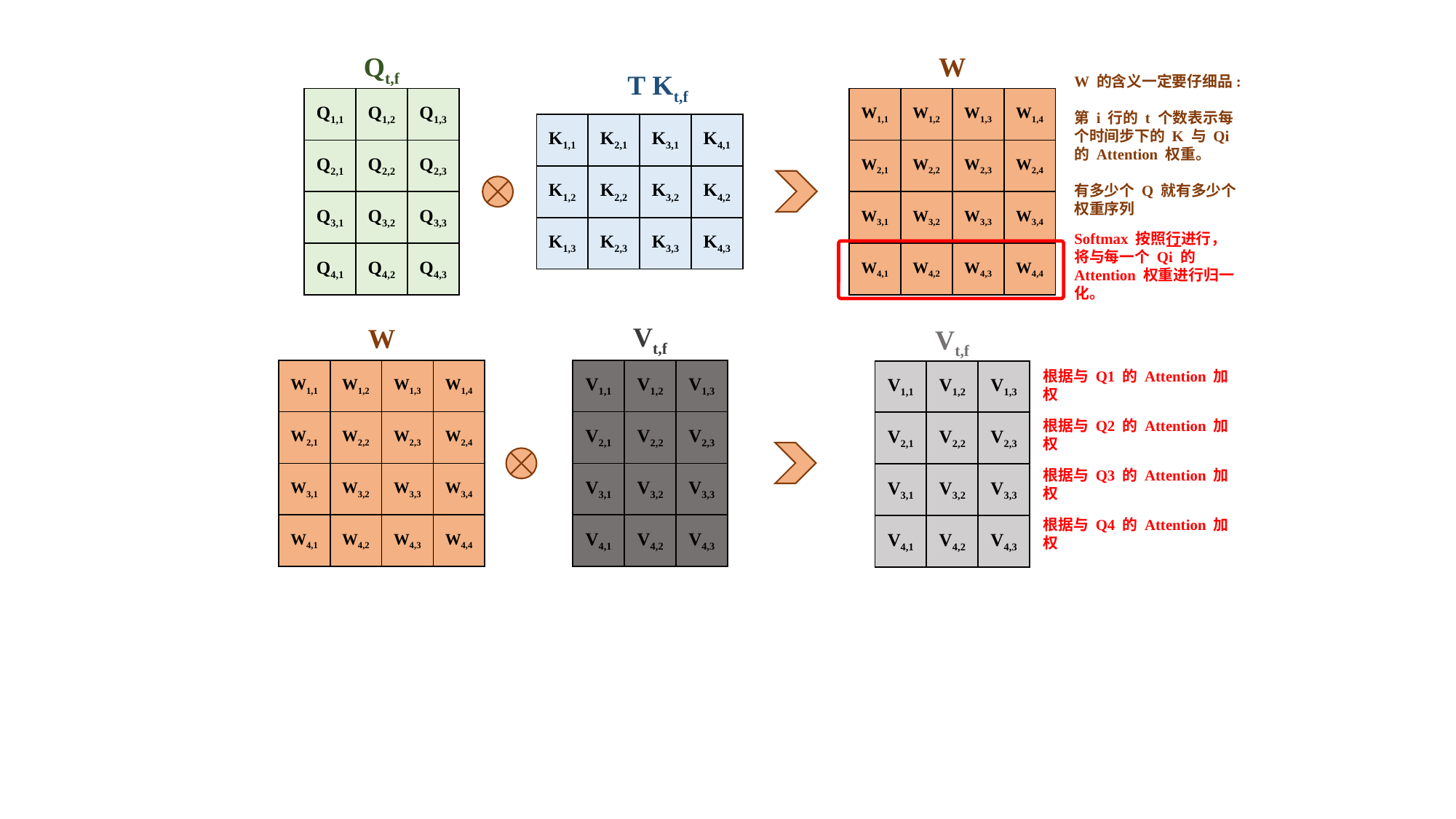

Qt,f
W
T Kt,f
W 的含义一定要仔细品:

第 i 行的 t 个数表示每个时间步下的 K 与 Qi 的 Attention 权重。

有多少个 Q 就有多少个权重序列
| Q1,1 | Q1,2 | Q1,3 |
| --- | --- | --- |
| Q2,1 | Q2,2 | Q2,3 |
| Q3,1 | Q3,2 | Q3,3 |
| Q4,1 | Q4,2 | Q4,3 |
| W1,1 | W1,2 | W1,3 | W1,4 |
| --- | --- | --- | --- |
| W2,1 | W2,2 | W2,3 | W2,4 |
| W3,1 | W3,2 | W3,3 | W3,4 |
| W4,1 | W4,2 | W4,3 | W4,4 |
| K1,1 | K2,1 | K3,1 | K4,1 |
| --- | --- | --- | --- |
| K1,2 | K2,2 | K3,2 | K4,2 |
| K1,3 | K2,3 | K3,3 | K4,3 |

Softmax 按照行进行，将与每一个 Qi 的 Attention 权重进行归一化。

Vt,f
W
Vt,f
| W1,1 | W1,2 | W1,3 | W1,4 |
| --- | --- | --- | --- |
| W2,1 | W2,2 | W2,3 | W2,4 |
| W3,1 | W3,2 | W3,3 | W3,4 |
| W4,1 | W4,2 | W4,3 | W4,4 |
| V1,1 | V1,2 | V1,3 |
| --- | --- | --- |
| V2,1 | V2,2 | V2,3 |
| V3,1 | V3,2 | V3,3 |
| V4,1 | V4,2 | V4,3 |
| V1,1 | V1,2 | V1,3 |
| --- | --- | --- |
| V2,1 | V2,2 | V2,3 |
| V3,1 | V3,2 | V3,3 |
| V4,1 | V4,2 | V4,3 |
根据与 Q1 的 Attention 加权
根据与 Q2 的 Attention 加权

根据与 Q3 的 Attention 加权
根据与 Q4 的 Attention 加权